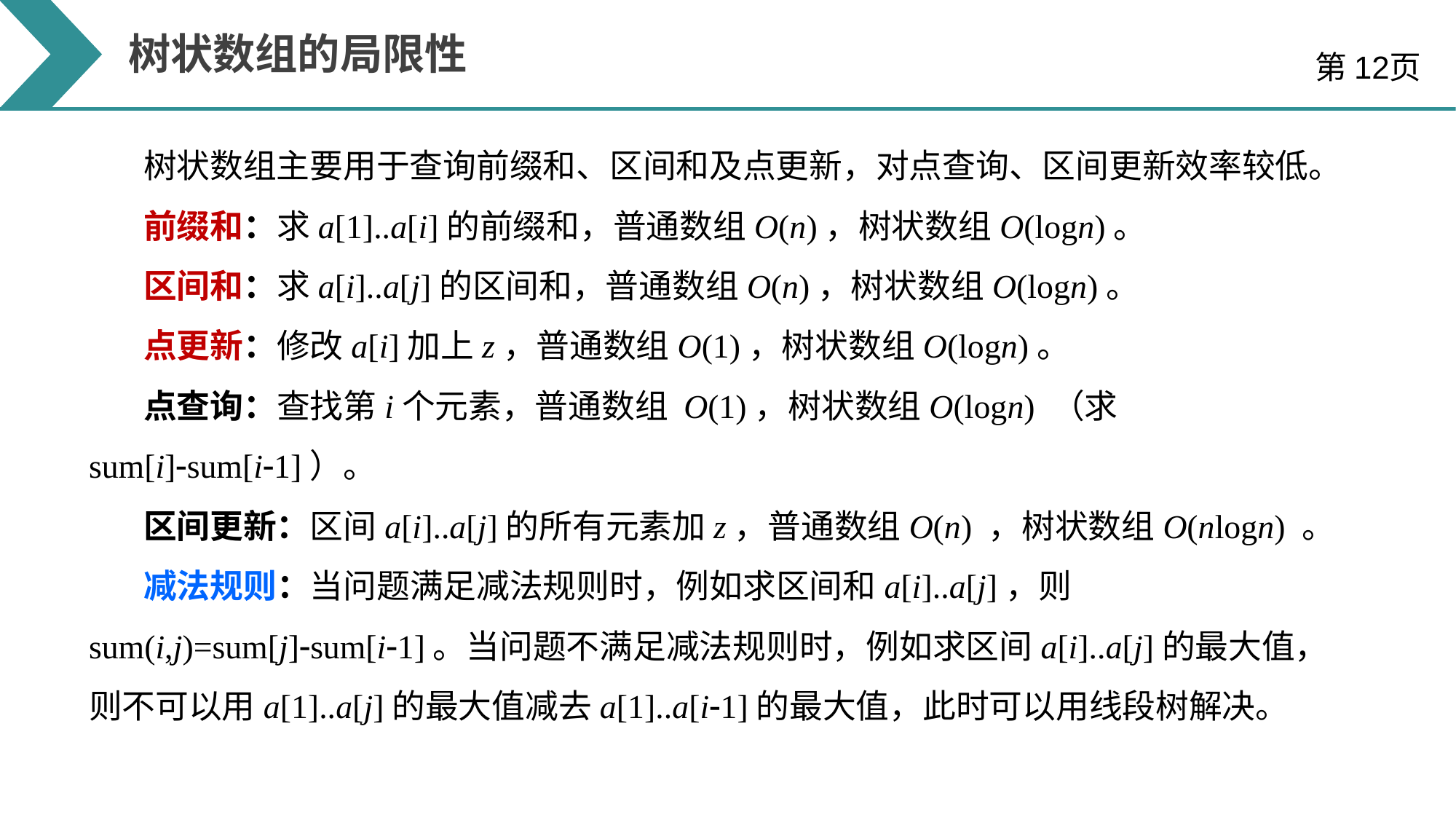

树状数组的局限性
第12页
树状数组主要用于查询前缀和、区间和及点更新，对点查询、区间更新效率较低。
前缀和：求a[1]..a[i]的前缀和，普通数组O(n)，树状数组O(logn)。
区间和：求a[i]..a[j]的区间和，普通数组O(n)，树状数组O(logn)。
点更新：修改a[i]加上z，普通数组O(1)，树状数组O(logn)。
点查询：查找第i个元素，普通数组 O(1)，树状数组O(logn) （求sum[i]−sum[i−1]）。
区间更新：区间a[i]..a[j]的所有元素加z，普通数组O(n) ，树状数组O(nlogn) 。
减法规则：当问题满足减法规则时，例如求区间和a[i]..a[j]，则sum(i,j)=sum[j]−sum[i−1]。当问题不满足减法规则时，例如求区间a[i]..a[j]的最大值，则不可以用a[1]..a[j]的最大值减去a[1]..a[i−1]的最大值，此时可以用线段树解决。